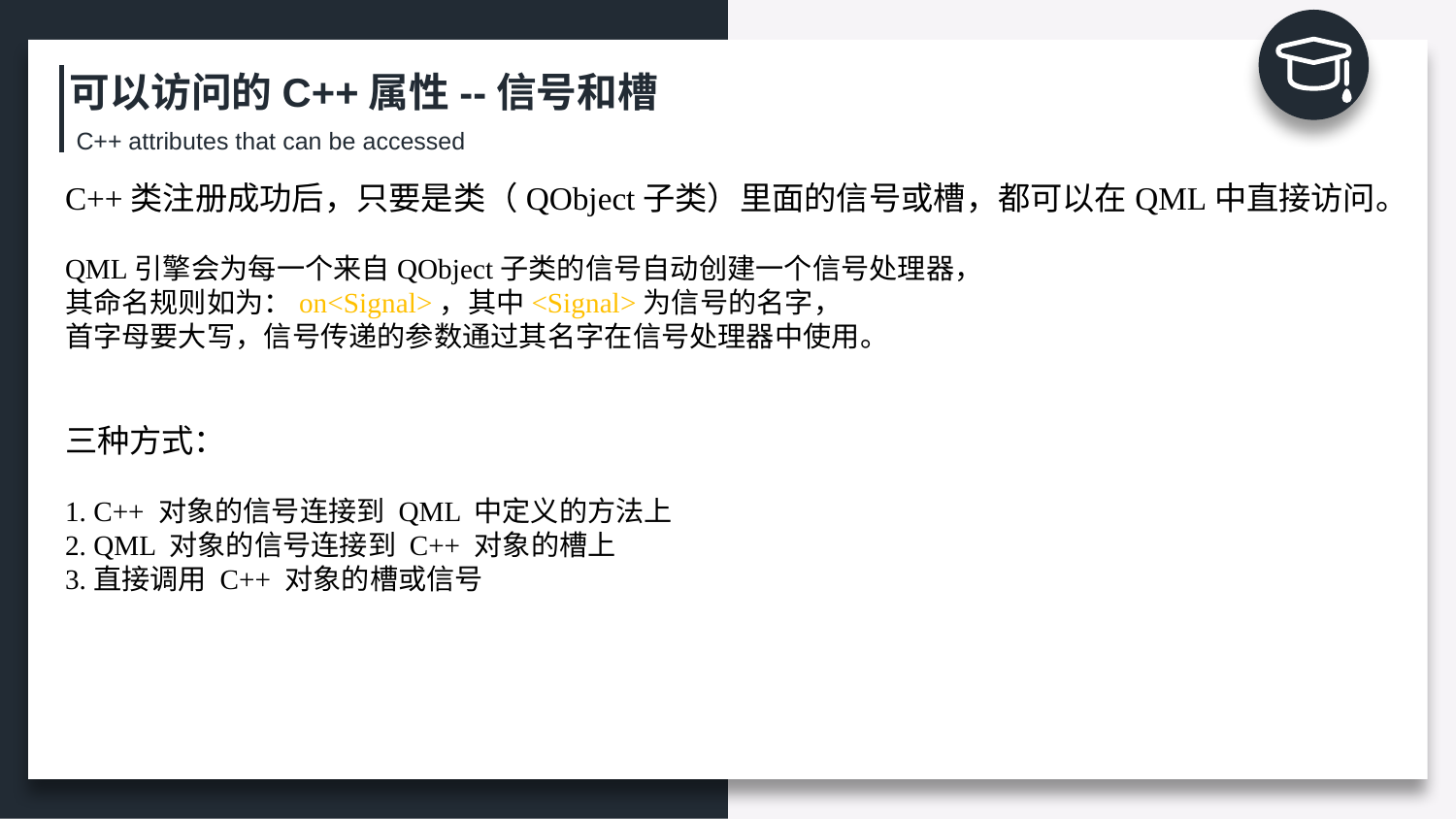

可以访问的C++属性--信号和槽
C++ attributes that can be accessed
C++类注册成功后，只要是类（QObject子类）里面的信号或槽，都可以在QML中直接访问。

QML引擎会为每一个来自QObject子类的信号自动创建一个信号处理器，
其命名规则如为：on<Signal>，其中<Signal>为信号的名字，
首字母要大写，信号传递的参数通过其名字在信号处理器中使用。

三种方式：

1. C++ 对象的信号连接到 QML 中定义的方法上
2. QML 对象的信号连接到 C++ 对象的槽上
3.直接调用 C++ 对象的槽或信号